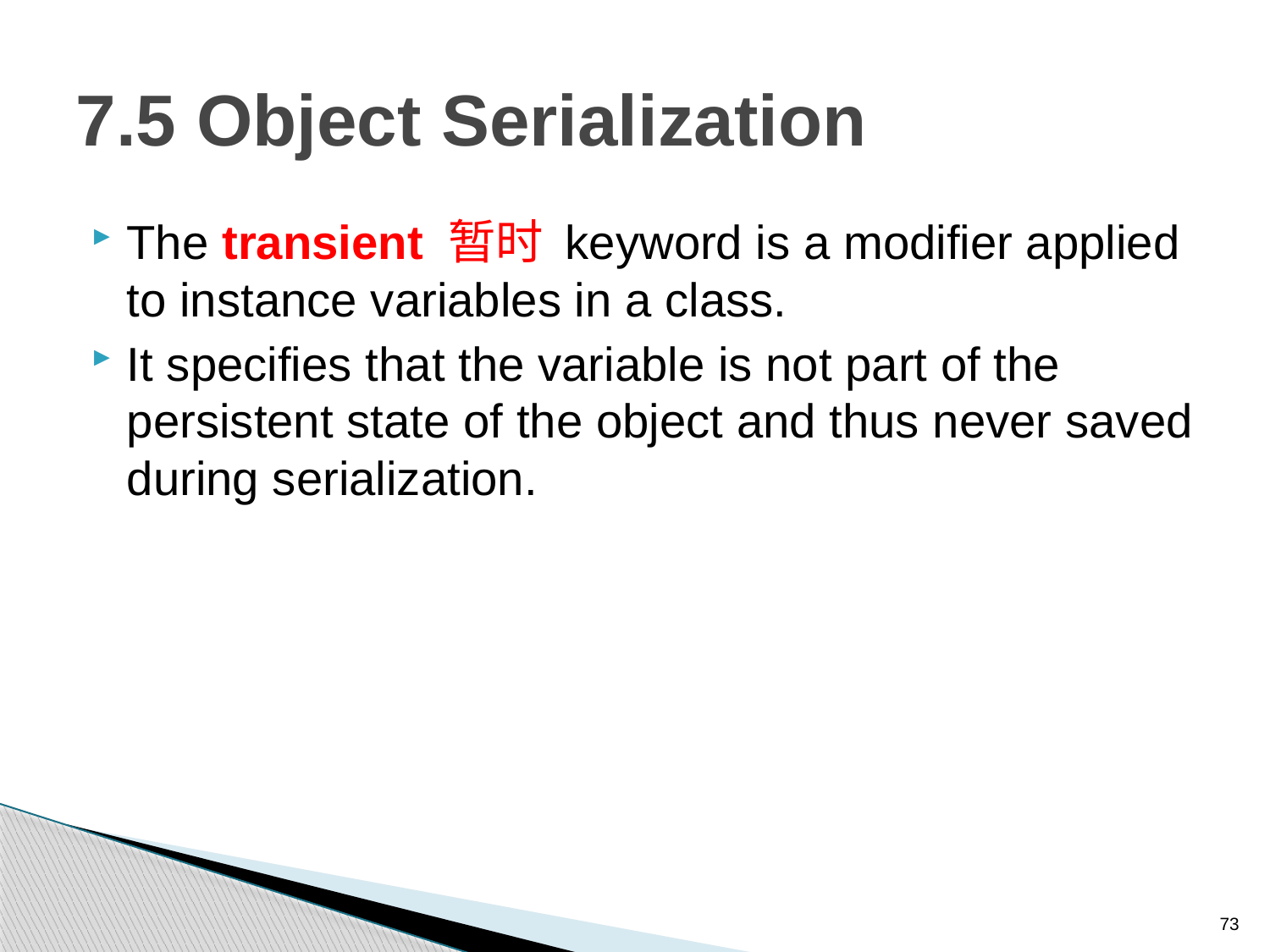

# 7.5 Object Serialization
The transient 暂时 keyword is a modifier applied to instance variables in a class.
It specifies that the variable is not part of the persistent state of the object and thus never saved during serialization.

73